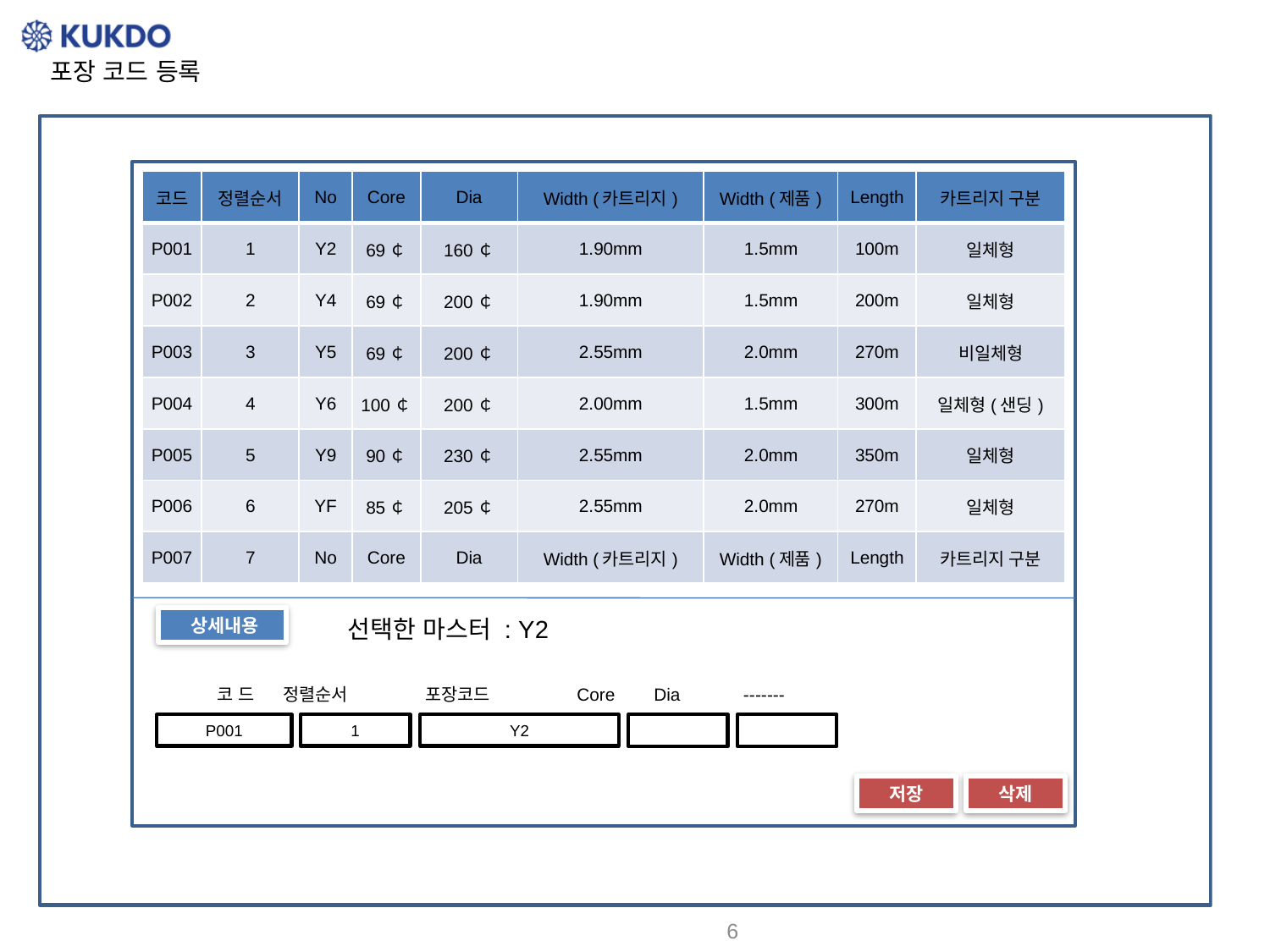

포장 코드 등록

| 코드 | 정렬순서 | No | Core | Dia | Width (카트리지) | Width (제품) | Length | 카트리지 구분 |
| --- | --- | --- | --- | --- | --- | --- | --- | --- |
| P001 | 1 | Y2 | 69￠ | 160￠ | 1.90mm | 1.5mm | 100m | 일체형 |
| P002 | 2 | Y4 | 69￠ | 200￠ | 1.90mm | 1.5mm | 200m | 일체형 |
| P003 | 3 | Y5 | 69￠ | 200￠ | 2.55mm | 2.0mm | 270m | 비일체형 |
| P004 | 4 | Y6 | 100￠ | 200￠ | 2.00mm | 1.5mm | 300m | 일체형(샌딩) |
| P005 | 5 | Y9 | 90￠ | 230￠ | 2.55mm | 2.0mm | 350m | 일체형 |
| P006 | 6 | YF | 85￠ | 205￠ | 2.55mm | 2.0mm | 270m | 일체형 |
| P007 | 7 | No | Core | Dia | Width (카트리지) | Width (제품) | Length | 카트리지 구분 |
   상세내용
선택한 마스터 : Y2
            코 드      정렬순서                포장코드                 Core        Dia             -------

P001
1
Y2
저장
삭제
6